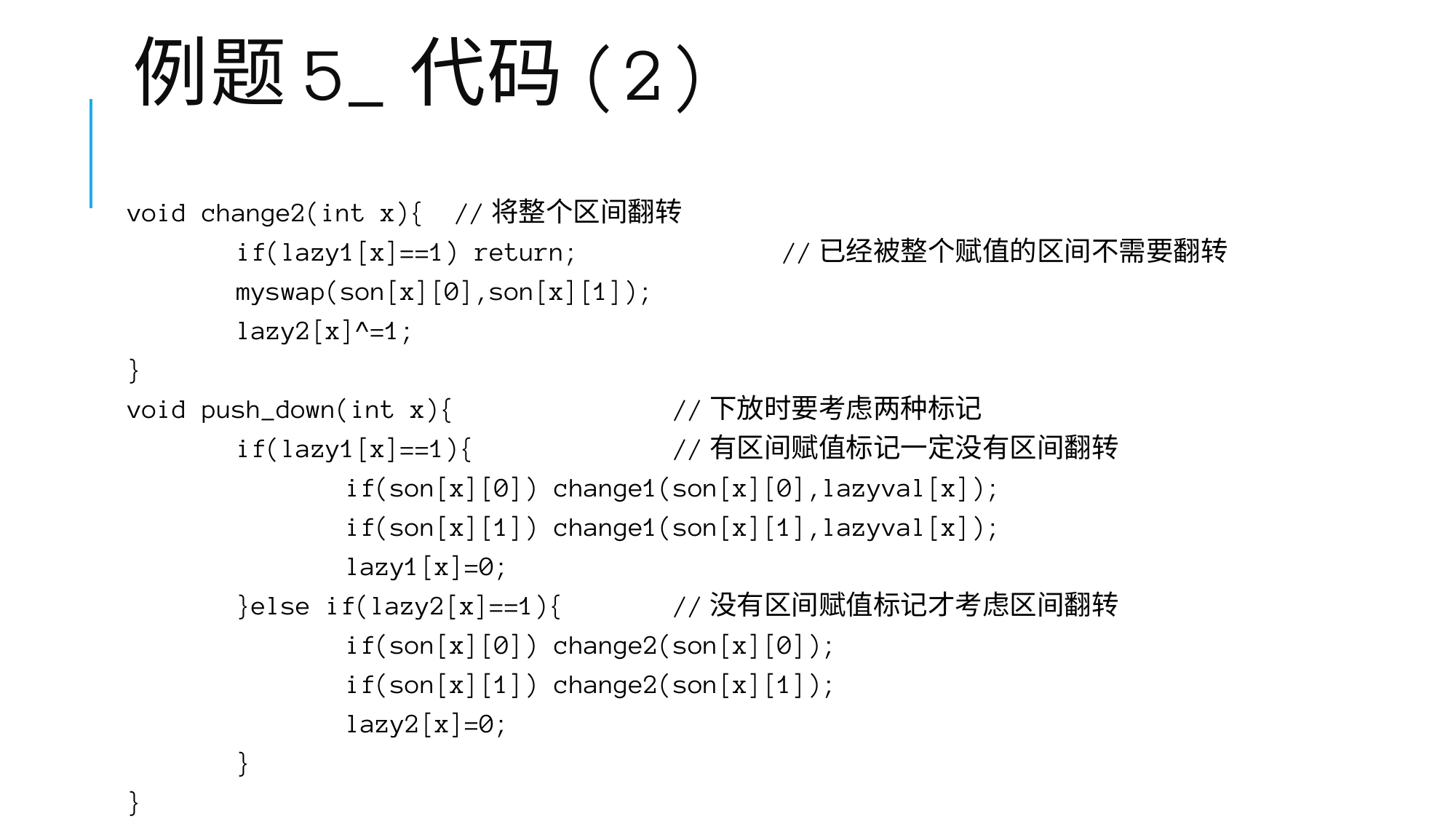

# 例题5_代码(2)
void change2(int x){	//将整个区间翻转
	if(lazy1[x]==1) return;		//已经被整个赋值的区间不需要翻转
	myswap(son[x][0],son[x][1]);
	lazy2[x]^=1;
}
void push_down(int x){		//下放时要考虑两种标记
	if(lazy1[x]==1){		//有区间赋值标记一定没有区间翻转
		if(son[x][0]) change1(son[x][0],lazyval[x]);
		if(son[x][1]) change1(son[x][1],lazyval[x]);
		lazy1[x]=0;
	}else if(lazy2[x]==1){	//没有区间赋值标记才考虑区间翻转
		if(son[x][0]) change2(son[x][0]);
		if(son[x][1]) change2(son[x][1]);
		lazy2[x]=0;
	}
}